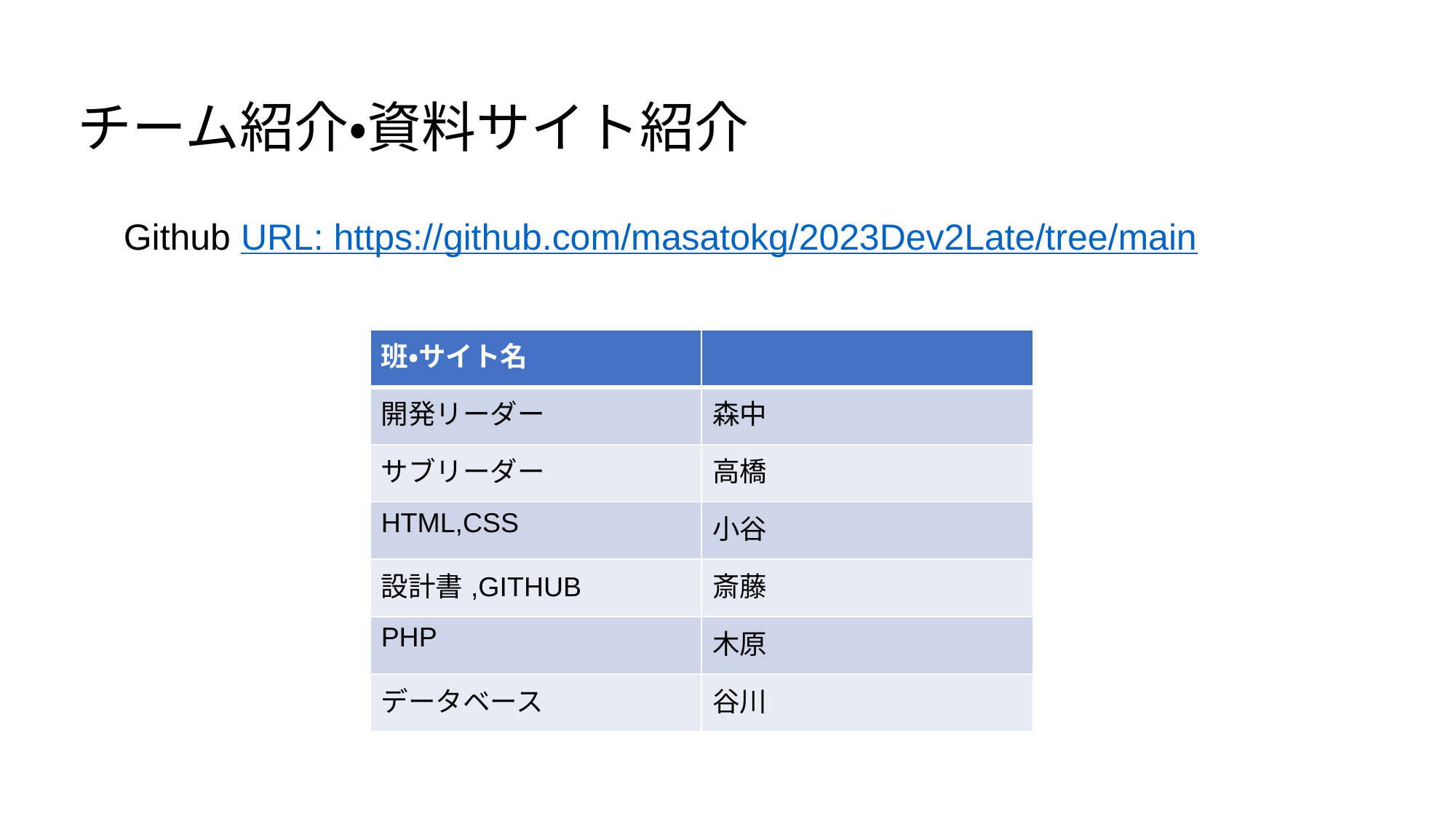

チーム紹介・資料サイト紹介
Github URL: https://github.com/masatokg/2023Dev2Late/tree/main
| 班・サイト名 |  |
| --- | --- |
| 開発リーダー | 森中 |
| サブリーダー | 高橋 |
| HTML,CSS | 小谷 |
| 設計書,GITHUB | 斎藤 |
| PHP | 木原 |
| データベース | 谷川 |